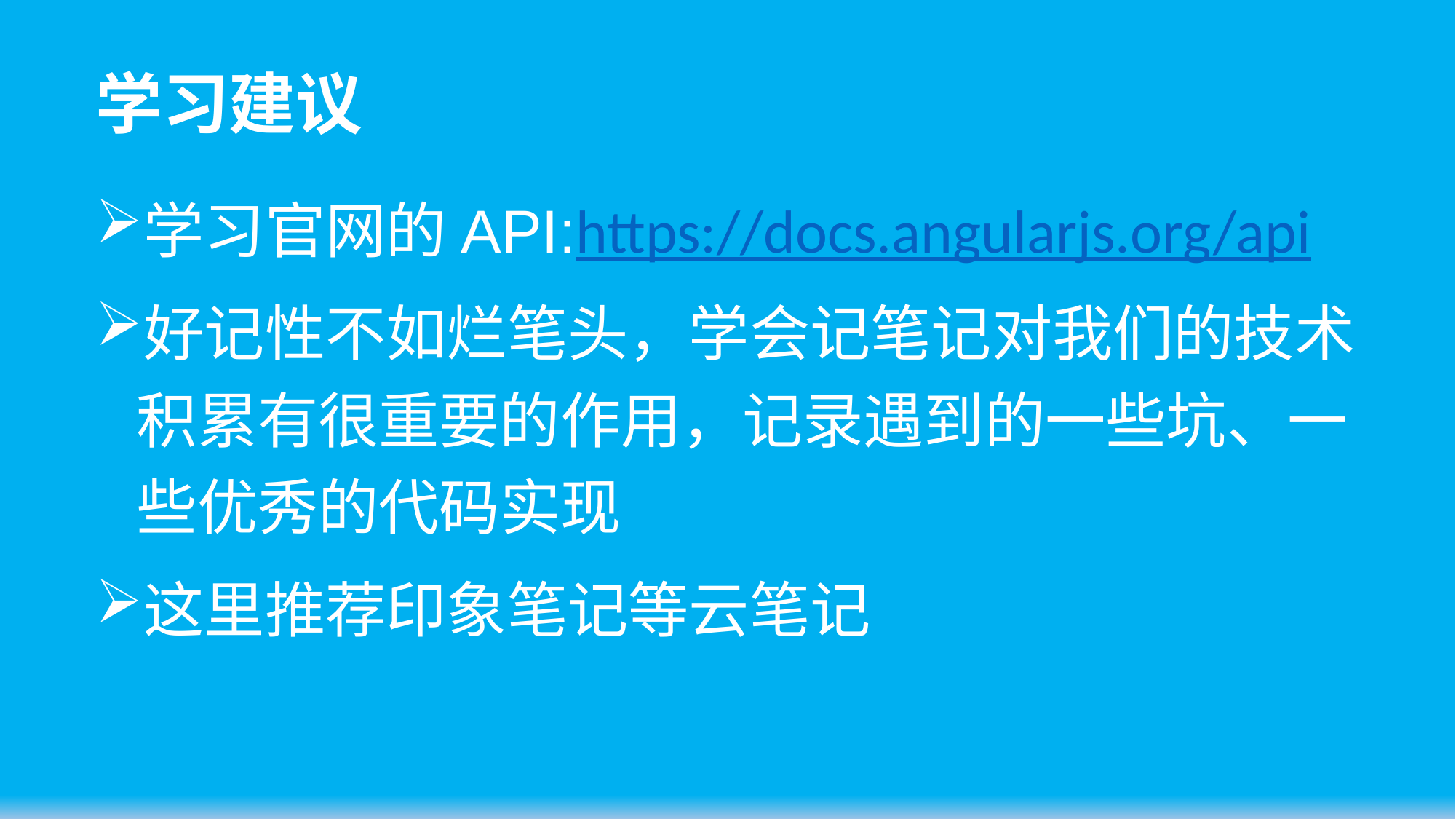

# 学习建议
学习官网的API:https://docs.angularjs.org/api
好记性不如烂笔头，学会记笔记对我们的技术积累有很重要的作用，记录遇到的一些坑、一些优秀的代码实现
这里推荐印象笔记等云笔记